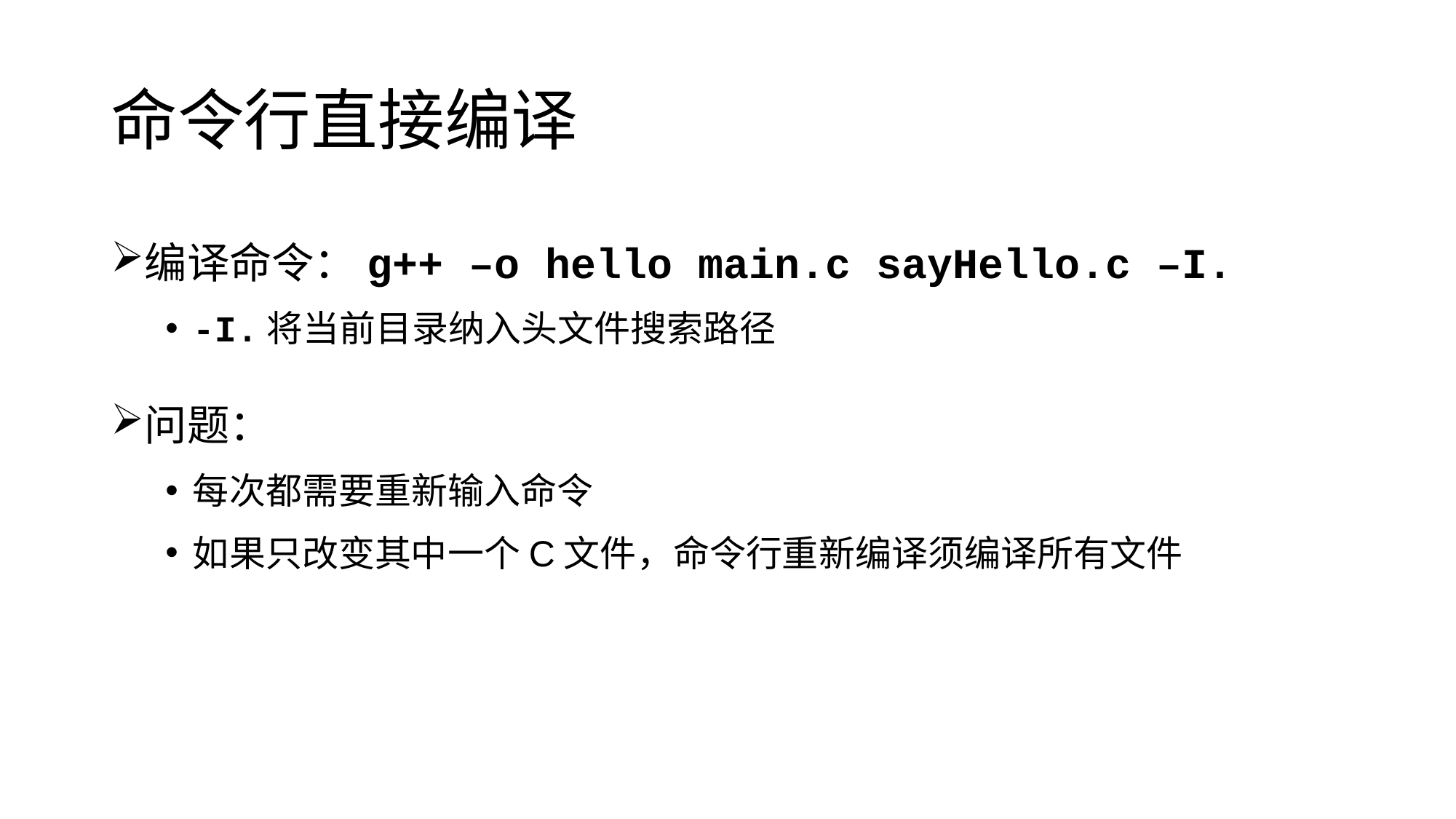

# 命令行直接编译
编译命令：g++ –o hello main.c sayHello.c –I.
-I.将当前目录纳入头文件搜索路径
问题：
每次都需要重新输入命令
如果只改变其中一个C文件，命令行重新编译须编译所有文件